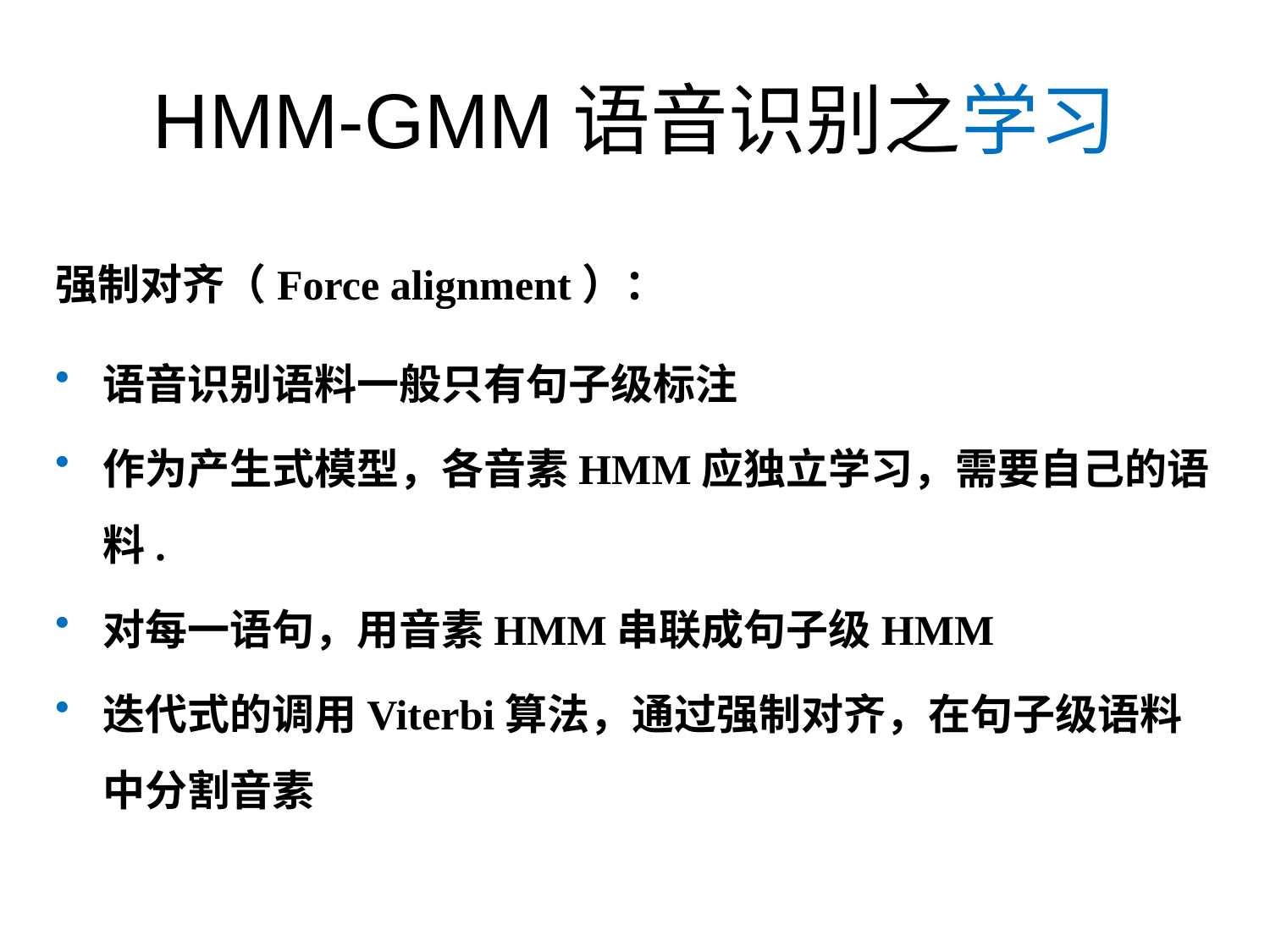

# HMM-GMM语音识别之学习
强制对齐（Force alignment）：
语音识别语料一般只有句子级标注
作为产生式模型，各音素HMM应独立学习，需要自己的语料.
对每一语句，用音素HMM串联成句子级HMM
迭代式的调用Viterbi算法，通过强制对齐，在句子级语料中分割音素